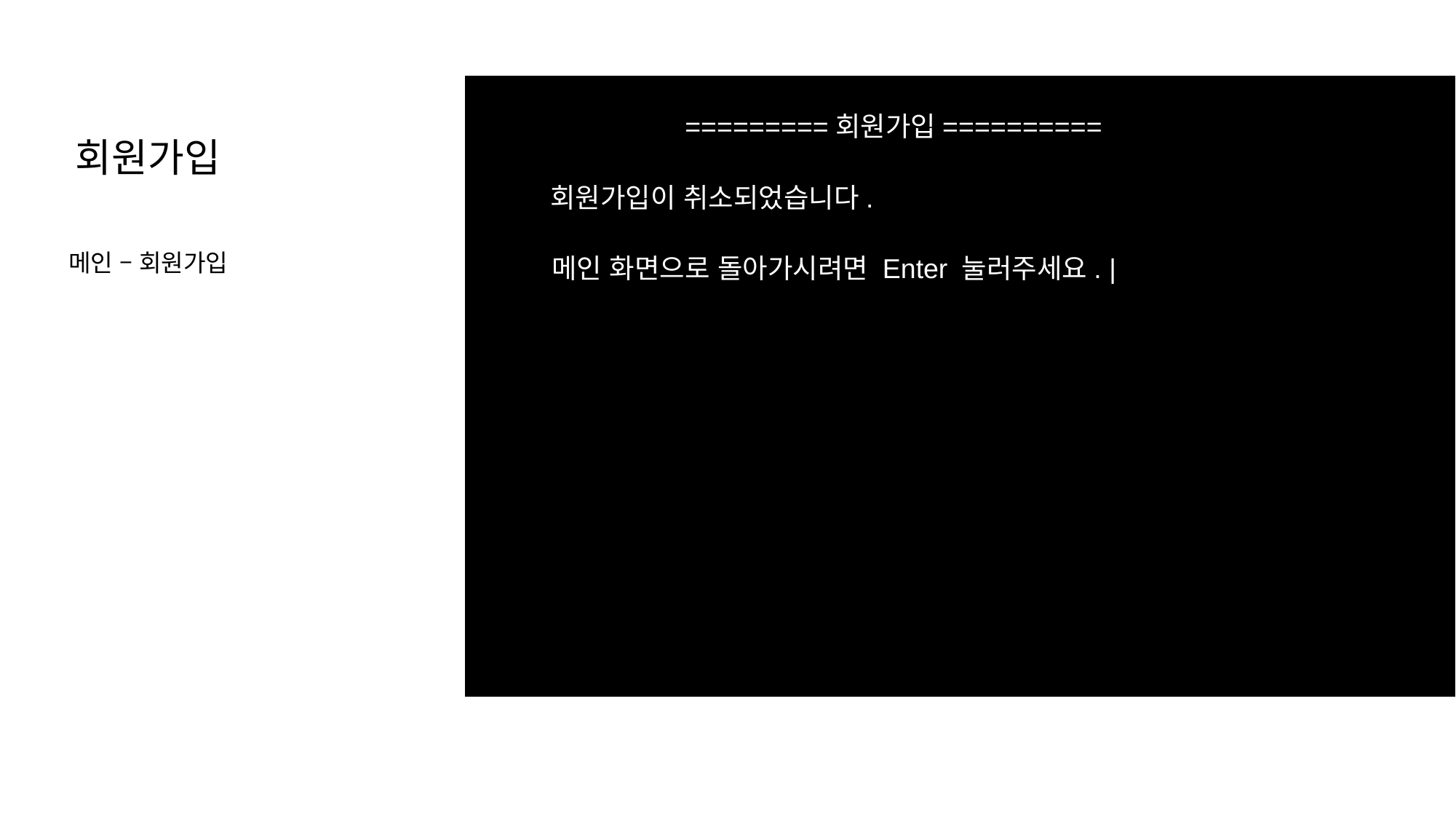

=========회원가입==========
회원가입
회원가입이 취소되었습니다.
메인 화면으로 돌아가시려면 Enter 눌러주세요. |
메인 – 회원가입